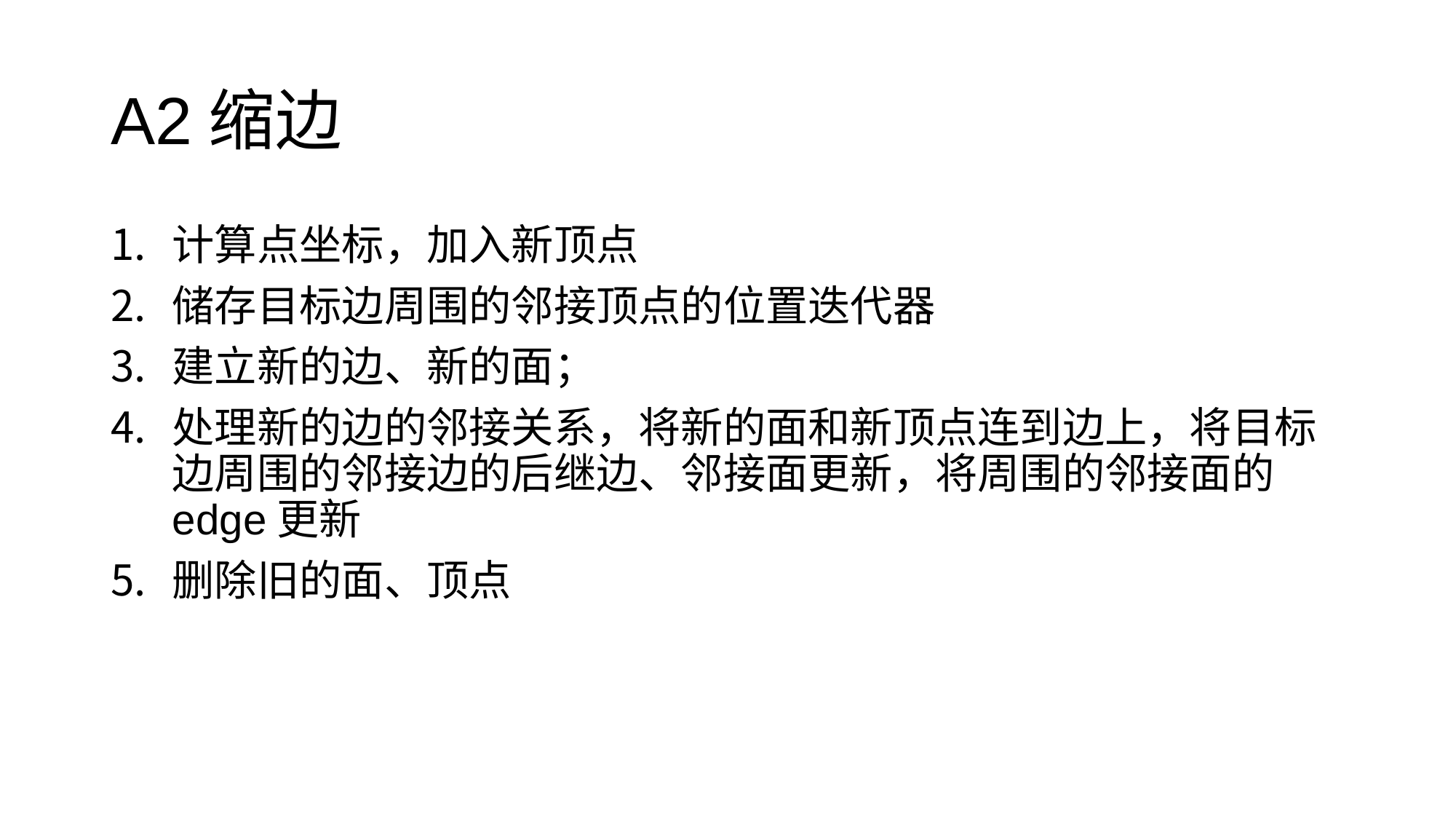

# A2缩边
计算点坐标，加入新顶点
储存目标边周围的邻接顶点的位置迭代器
建立新的边、新的面；
处理新的边的邻接关系，将新的面和新顶点连到边上，将目标边周围的邻接边的后继边、邻接面更新，将周围的邻接面的edge更新
删除旧的面、顶点